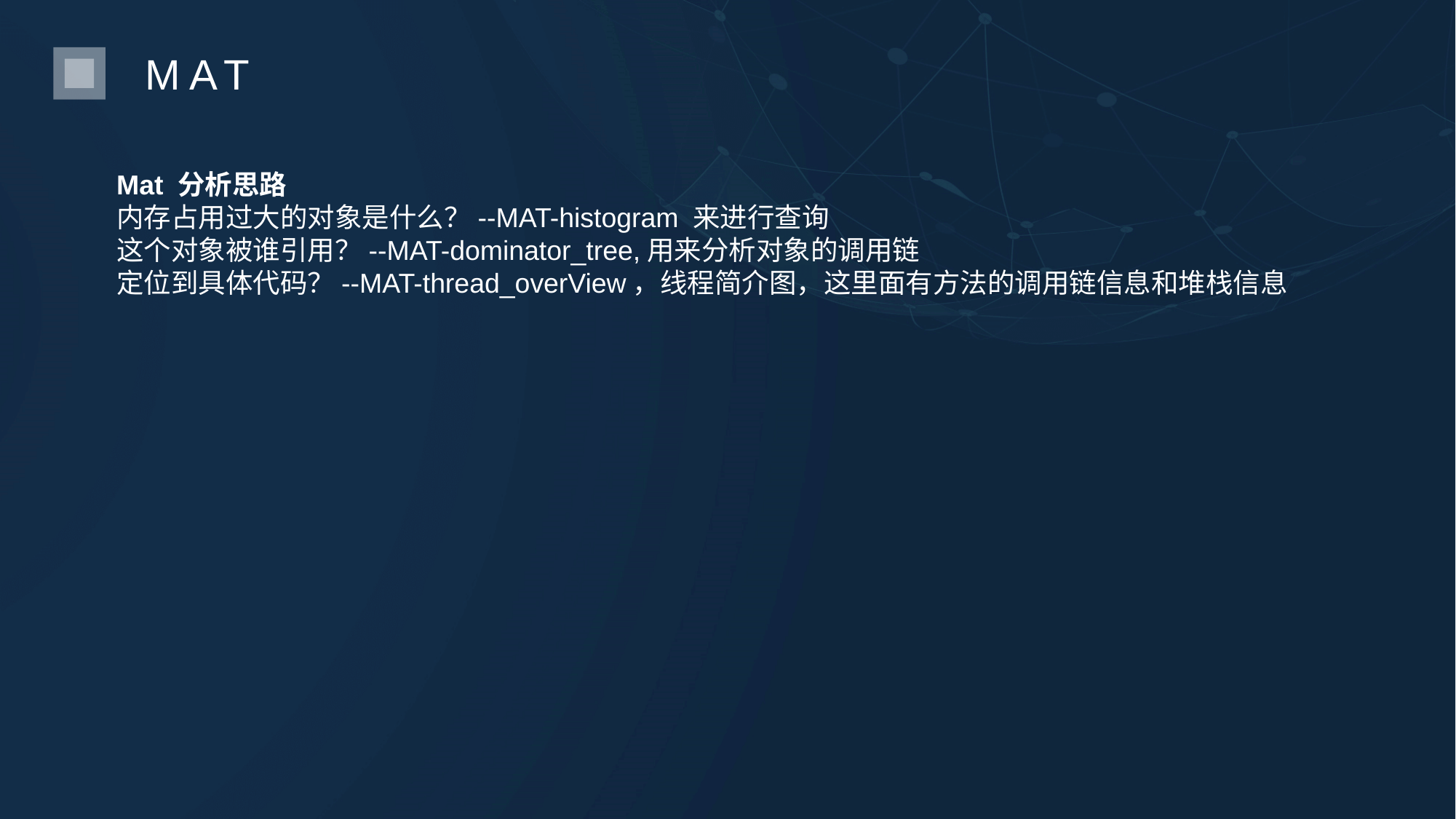

MAT

Mat 分析思路
内存占用过大的对象是什么？--MAT-histogram 来进行查询
这个对象被谁引用？--MAT-dominator_tree,用来分析对象的调用链
定位到具体代码？--MAT-thread_overView，线程简介图，这里面有方法的调用链信息和堆栈信息